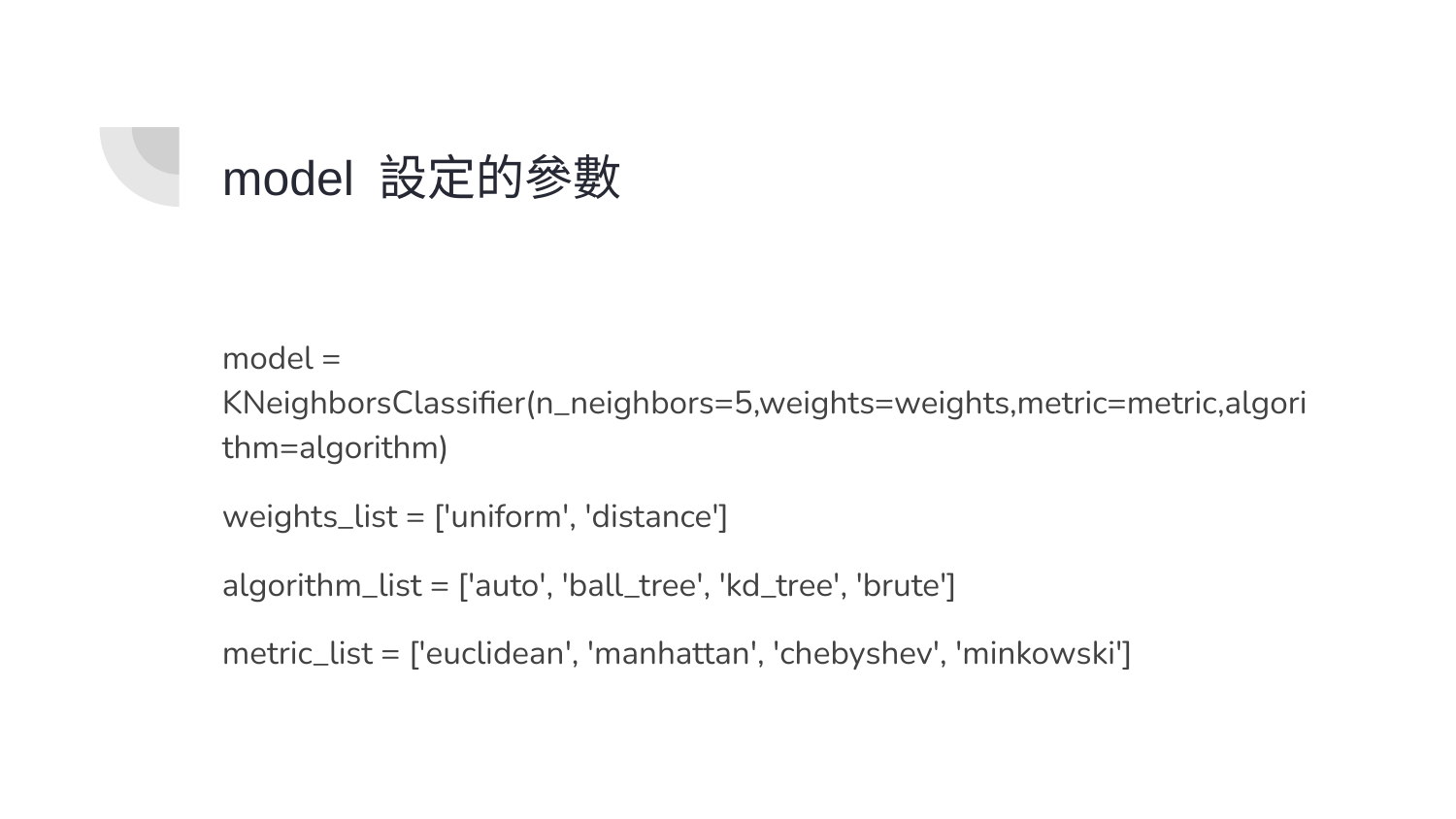

# model 設定的參數
model = KNeighborsClassifier(n_neighbors=5,weights=weights,metric=metric,algorithm=algorithm)
weights_list = ['uniform', 'distance']
algorithm_list = ['auto', 'ball_tree', 'kd_tree', 'brute']
metric_list = ['euclidean', 'manhattan', 'chebyshev', 'minkowski']